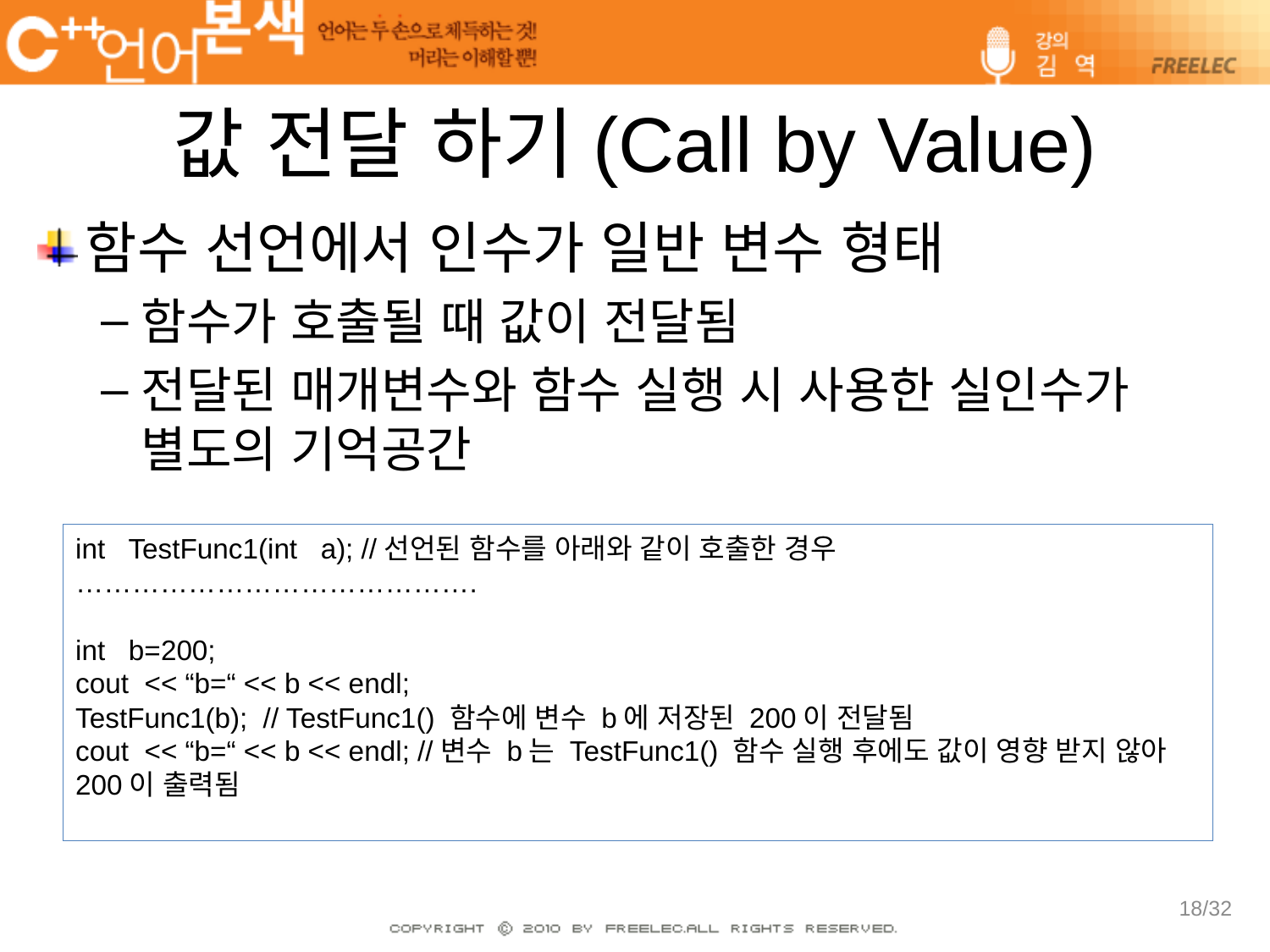

# 값 전달 하기(Call by Value)
함수 선언에서 인수가 일반 변수 형태
함수가 호출될 때 값이 전달됨
전달된 매개변수와 함수 실행 시 사용한 실인수가 별도의 기억공간
int   TestFunc1(int   a); //선언된 함수를 아래와 같이 호출한 경우
…………………………………….

int   b=200;
cout  << “b=“ << b << endl;
TestFunc1(b);  // TestFunc1() 함수에 변수 b에 저장된 200이 전달됨
cout  << “b=“ << b << endl; //변수 b는 TestFunc1() 함수 실행 후에도 값이 영향 받지 않아 200이 출력됨

18/32